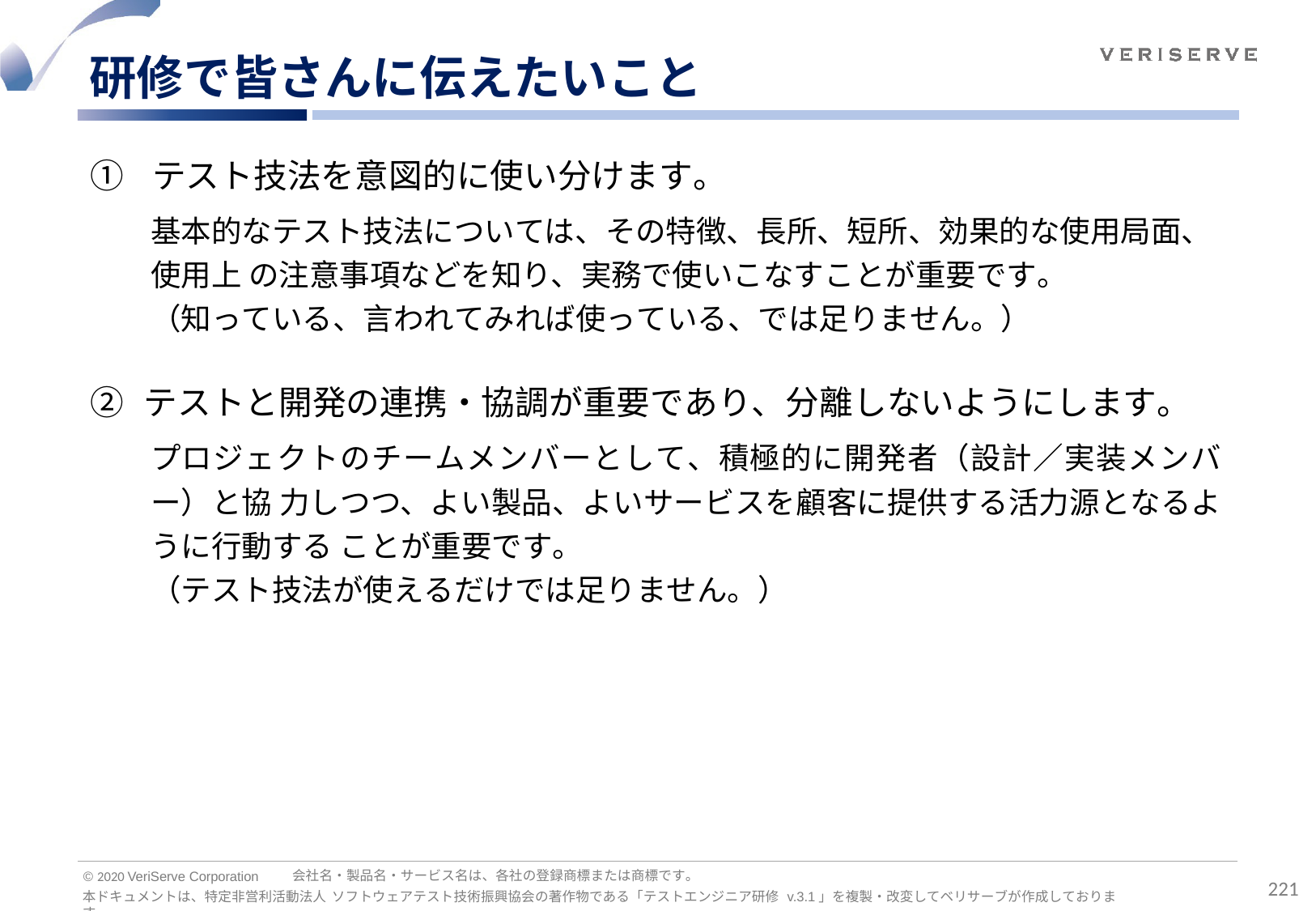

# 研修で皆さんに伝えたいこと
①	テスト技法を意図的に使い分けます。
基本的なテスト技法については、その特徴、長所、短所、効果的な使用局面、使用上 の注意事項などを知り、実務で使いこなすことが重要です。
（知っている、言われてみれば使っている、では足りません。）

② テストと開発の連携・協調が重要であり、分離しないようにします。
プロジェクトのチームメンバーとして、積極的に開発者（設計／実装メンバー）と協 力しつつ、よい製品、よいサービスを顧客に提供する活力源となるように行動する ことが重要です。
（テスト技法が使えるだけでは足りません。）
会社名・製品名・サービス名は、各社の登録商標または商標です。
© 2020 VeriServe Corporation
221
本ドキュメントは、特定非営利活動法人 ソフトウェアテスト技術振興協会の著作物である「テストエンジニア研修 v.3.1」を複製・改変してベリサーブが作成しております。